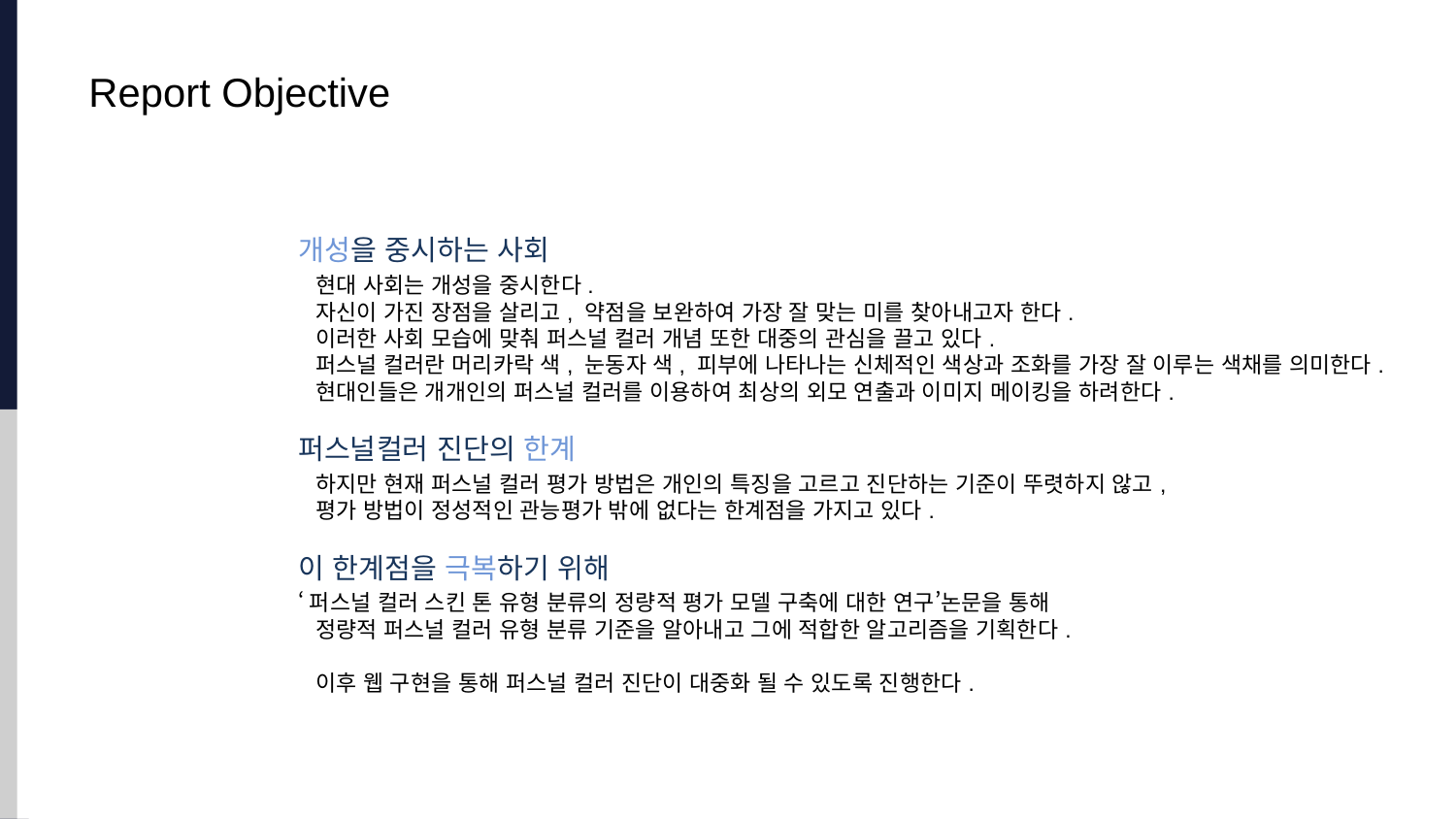

Report Objective
개성을 중시하는 사회

  현대 사회는 개성을 중시한다.
  자신이 가진 장점을 살리고, 약점을 보완하여 가장 잘 맞는 미를 찾아내고자 한다.
  이러한 사회 모습에 맞춰 퍼스널 컬러 개념 또한 대중의 관심을 끌고 있다.
  퍼스널 컬러란 머리카락 색, 눈동자 색, 피부에 나타나는 신체적인 색상과 조화를 가장 잘 이루는 색채를 의미한다.
  현대인들은 개개인의 퍼스널 컬러를 이용하여 최상의 외모 연출과 이미지 메이킹을 하려한다.

퍼스널컬러 진단의 한계

  하지만 현재 퍼스널 컬러 평가 방법은 개인의 특징을 고르고 진단하는 기준이 뚜렷하지 않고,
  평가 방법이 정성적인 관능평가 밖에 없다는 한계점을 가지고 있다.

이 한계점을 극복하기 위해

‘퍼스널 컬러 스킨 톤 유형 분류의 정량적 평가 모델 구축에 대한 연구’논문을 통해
  정량적 퍼스널 컬러 유형 분류 기준을 알아내고 그에 적합한 알고리즘을 기획한다.

  이후 웹 구현을 통해 퍼스널 컬러 진단이 대중화 될 수 있도록 진행한다.